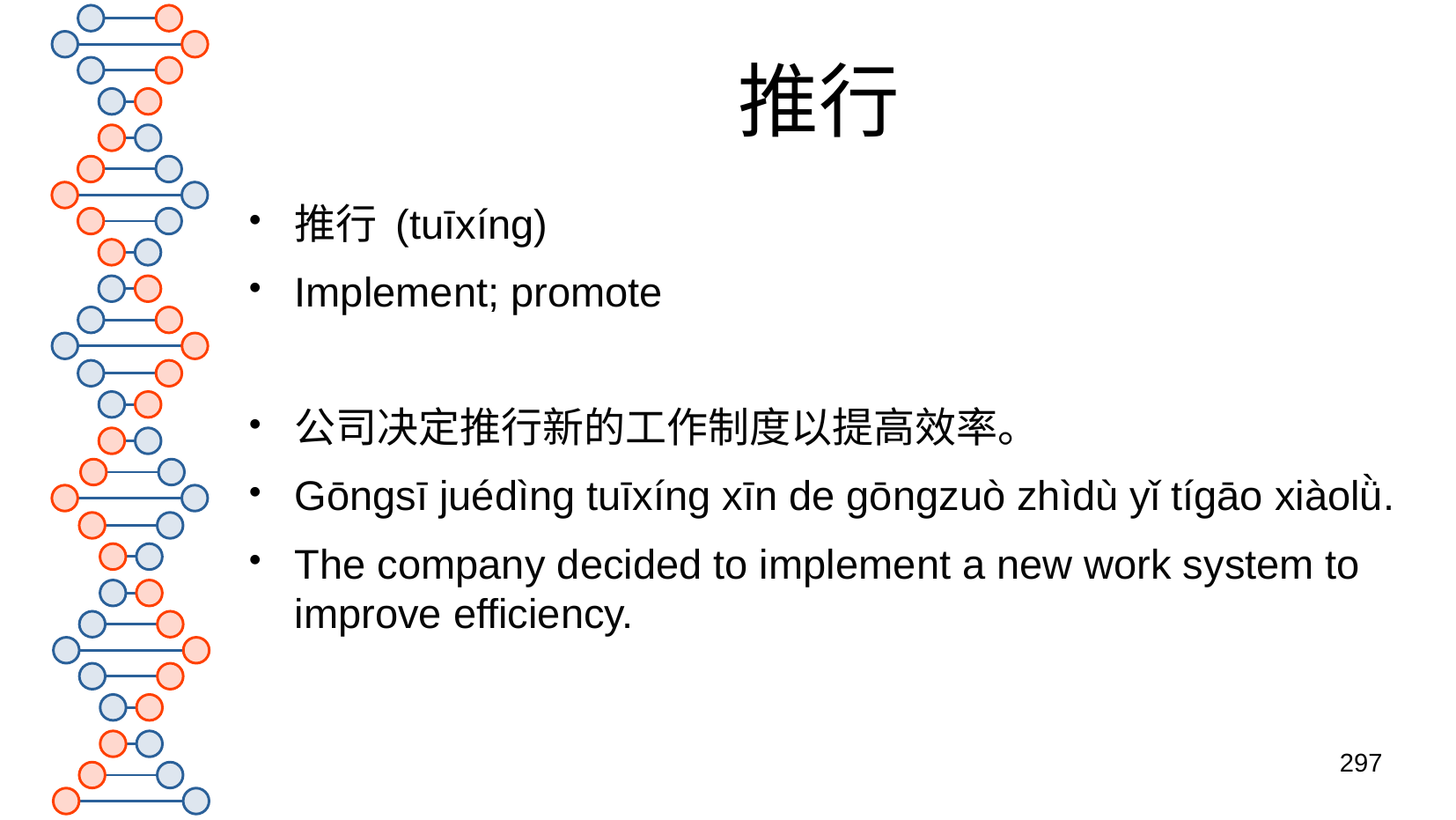

# 推行
推行 (tuīxíng)
Implement; promote

公司决定推行新的工作制度以提高效率。
Gōngsī juédìng tuīxíng xīn de gōngzuò zhìdù yǐ tígāo xiàolǜ.
The company decided to implement a new work system to improve efficiency.

297